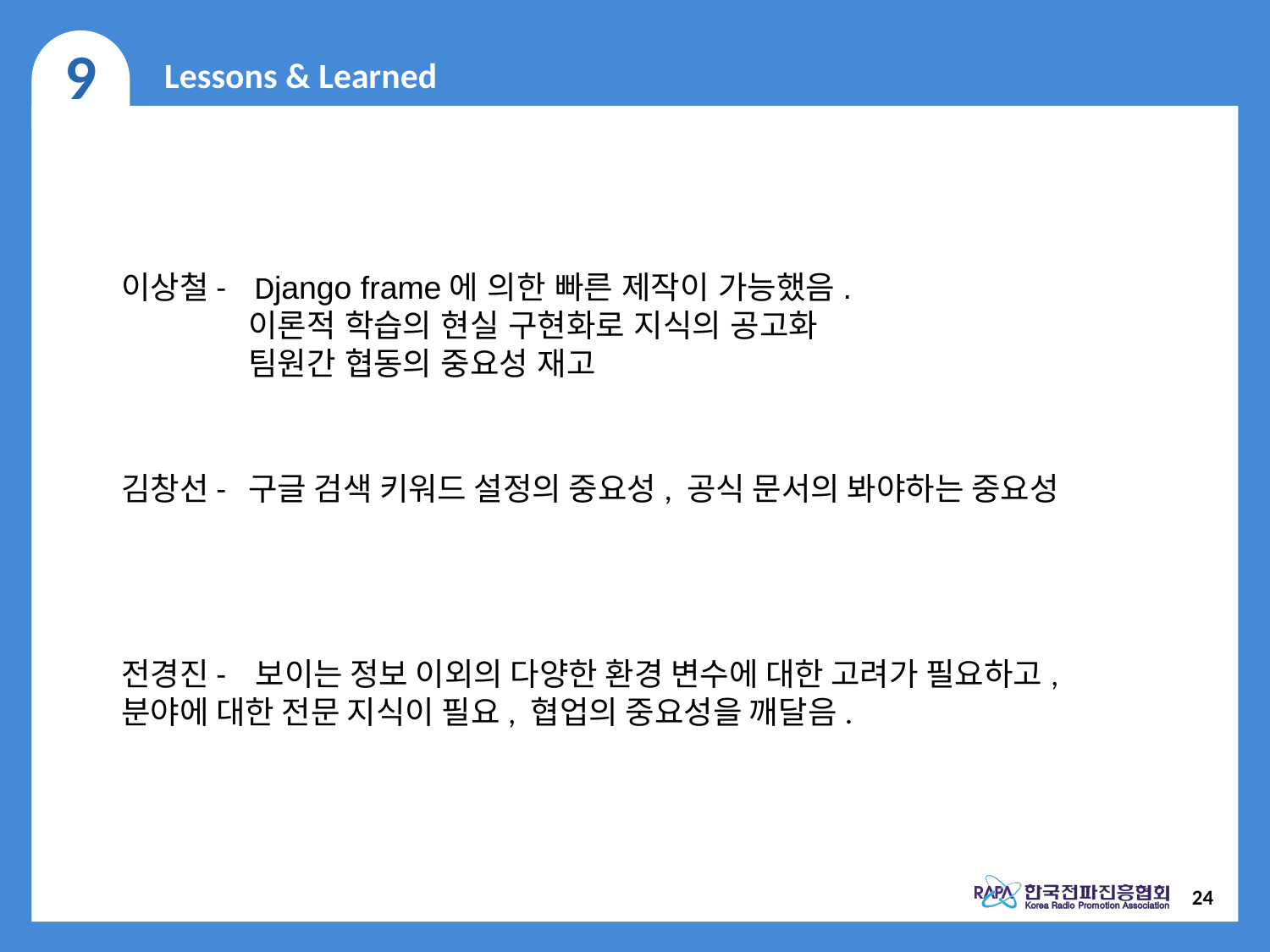

9
Lessons & Learned
이상철-    Django frame에 의한 빠른 제작이 가능했음.
 	이론적 학습의 현실 구현화로 지식의 공고화
 	팀원간 협동의 중요성 재고
김창선- 	구글 검색 키워드 설정의 중요성, 공식 문서의 봐야하는 중요성
전경진-   보이는 정보 이외의 다양한 환경 변수에 대한 고려가 필요하고,  	분야에 대한 전문 지식이 필요, 협업의 중요성을 깨달음.
24